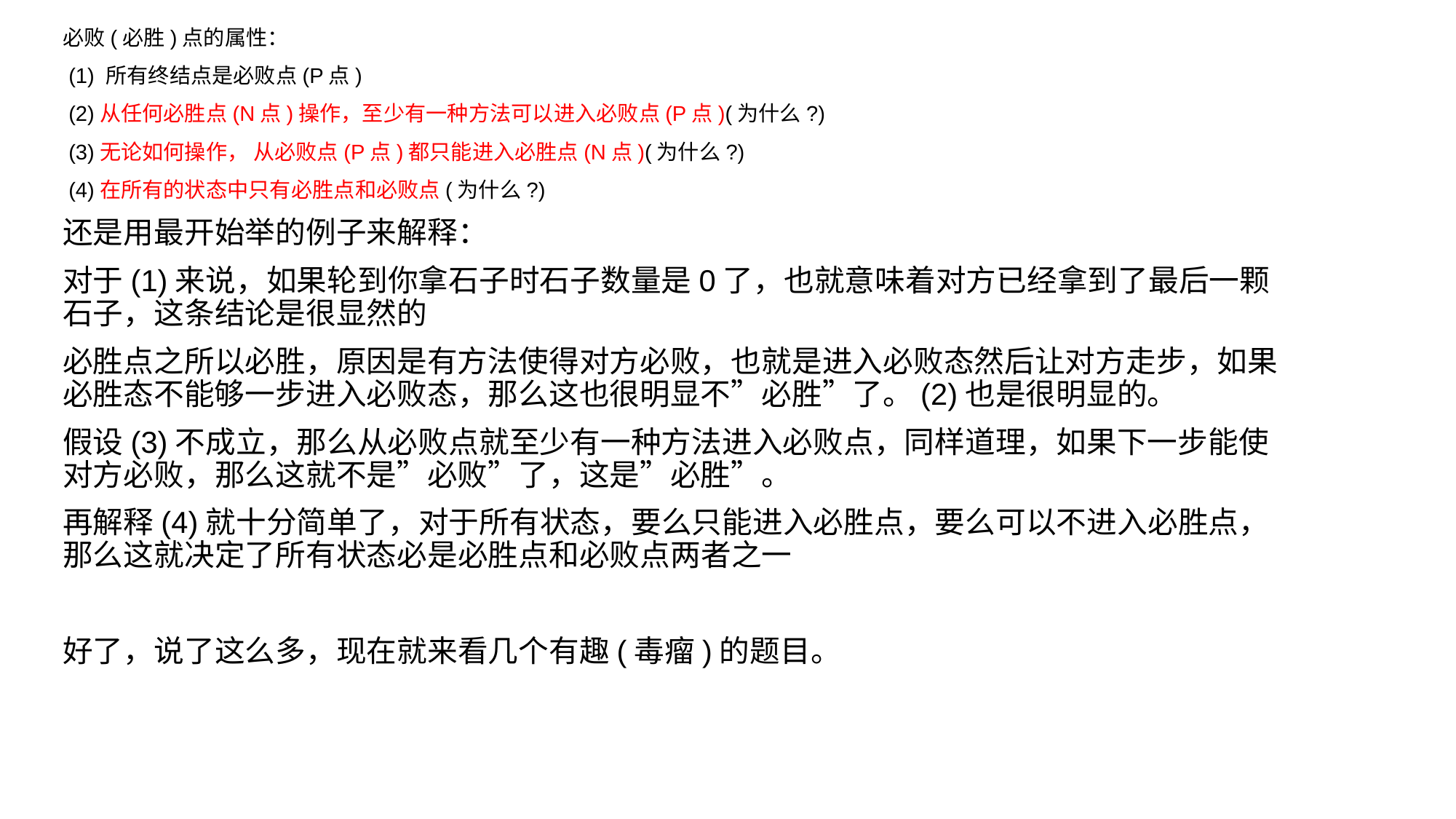

必败(必胜)点的属性：
 (1) 所有终结点是必败点(P点)
 (2)从任何必胜点(N点)操作，至少有一种方法可以进入必败点(P点)(为什么?)
 (3)无论如何操作， 从必败点(P点)都只能进入必胜点(N点)(为什么?)
 (4)在所有的状态中只有必胜点和必败点(为什么?)
还是用最开始举的例子来解释：
对于(1)来说，如果轮到你拿石子时石子数量是0了，也就意味着对方已经拿到了最后一颗石子，这条结论是很显然的
必胜点之所以必胜，原因是有方法使得对方必败，也就是进入必败态然后让对方走步，如果必胜态不能够一步进入必败态，那么这也很明显不”必胜”了。(2)也是很明显的。
假设(3)不成立，那么从必败点就至少有一种方法进入必败点，同样道理，如果下一步能使对方必败，那么这就不是”必败”了，这是”必胜”。
再解释(4)就十分简单了，对于所有状态，要么只能进入必胜点，要么可以不进入必胜点，那么这就决定了所有状态必是必胜点和必败点两者之一

好了，说了这么多，现在就来看几个有趣(毒瘤)的题目。